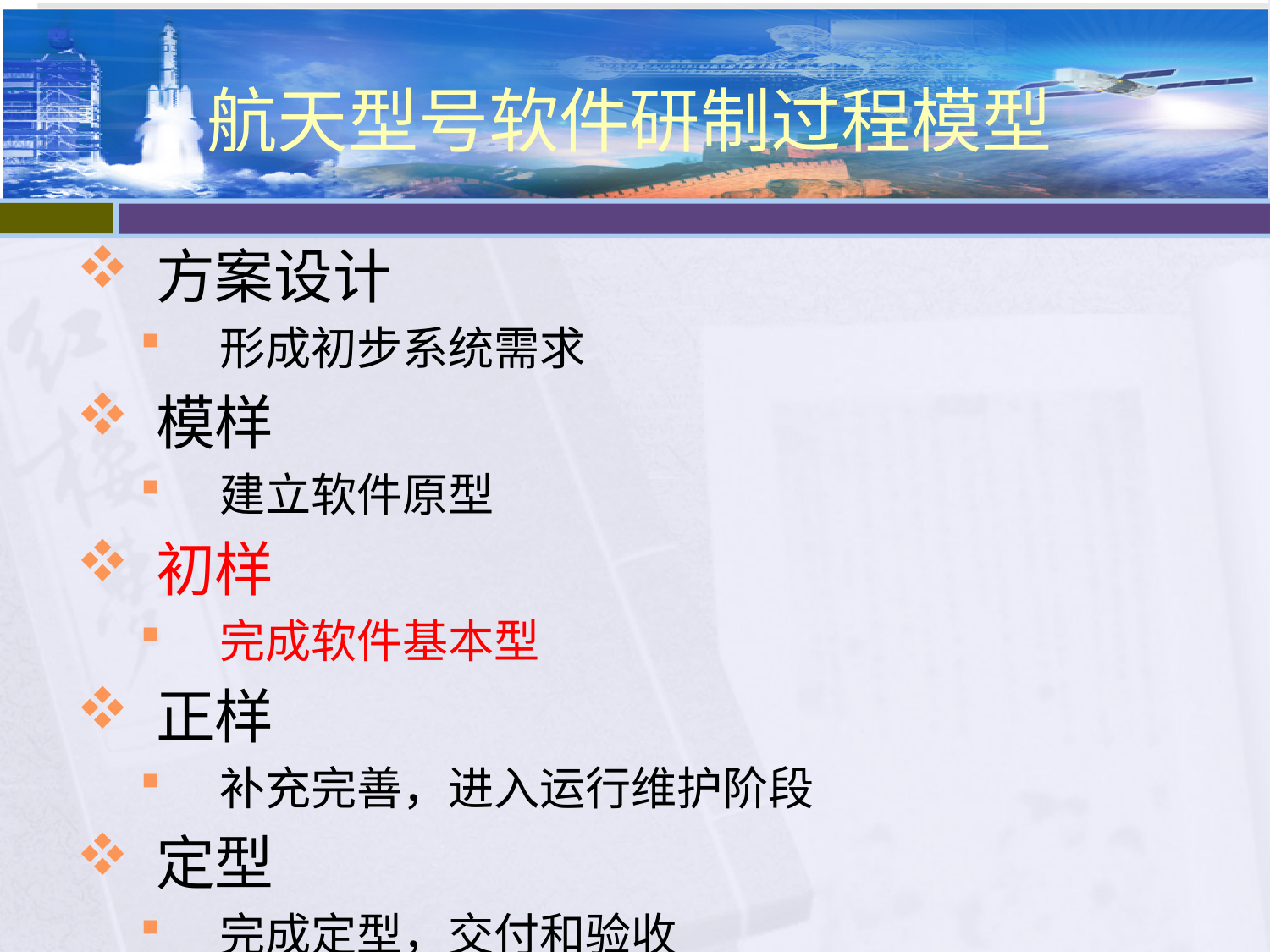

# 航天型号软件研制过程模型

方案设计
形成初步系统需求
模样
建立软件原型
初样
完成软件基本型
正样
补充完善，进入运行维护阶段
定型
完成定型，交付和验收